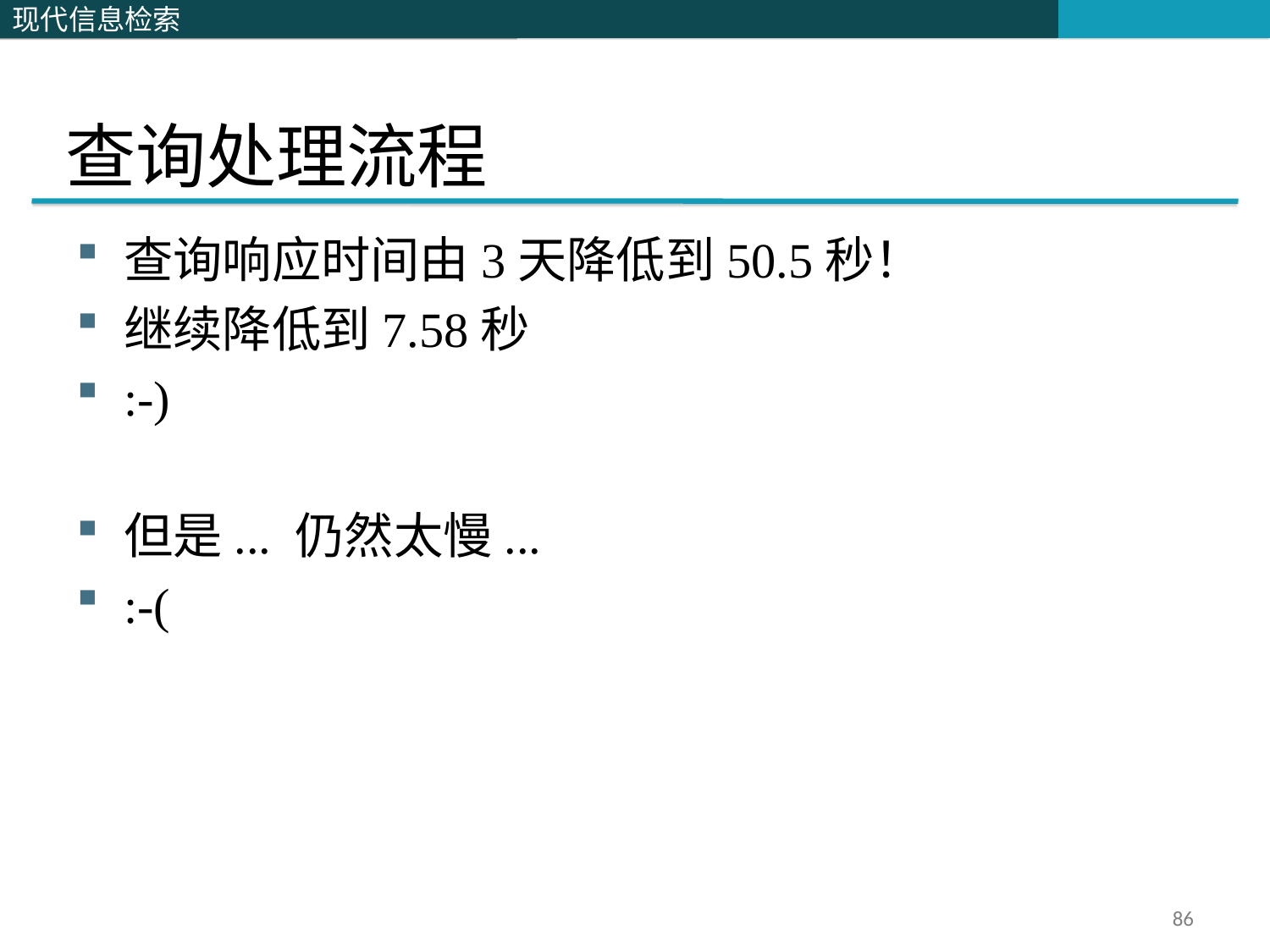

# 查询处理流程
查询响应时间由3天降低到50.5秒！
继续降低到7.58秒
:-)

但是... 仍然太慢...
:-(

86